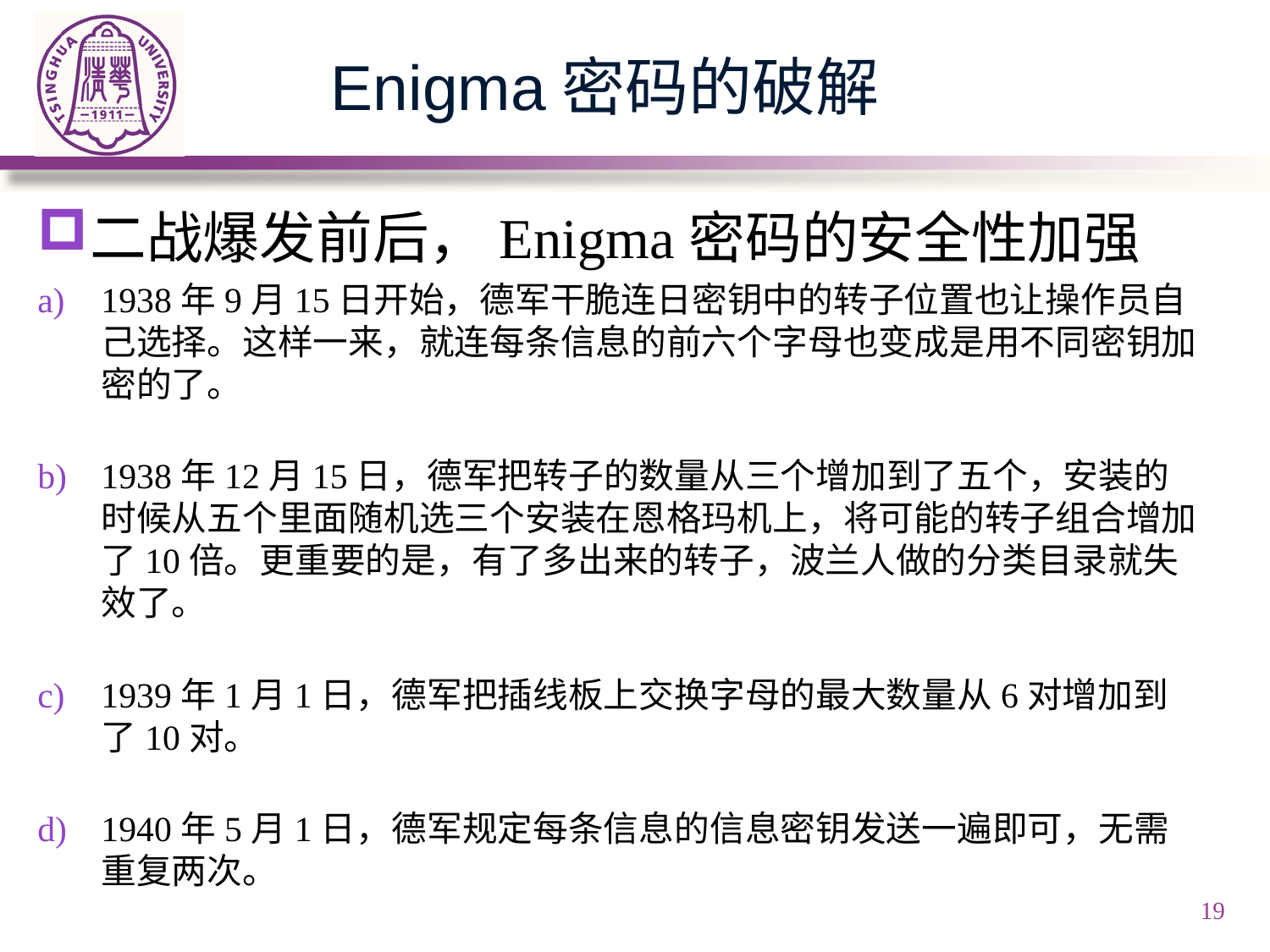

# Enigma密码的破解
二战爆发前后，Enigma密码的安全性加强
1938年9月15日开始，德军干脆连日密钥中的转子位置也让操作员自己选择。这样一来，就连每条信息的前六个字母也变成是用不同密钥加密的了。
1938年12月15日，德军把转子的数量从三个增加到了五个，安装的时候从五个里面随机选三个安装在恩格玛机上，将可能的转子组合增加了10倍。更重要的是，有了多出来的转子，波兰人做的分类目录就失效了。
1939年1月1日，德军把插线板上交换字母的最大数量从6对增加到了10对。
1940年5月1日，德军规定每条信息的信息密钥发送一遍即可，无需重复两次。
19